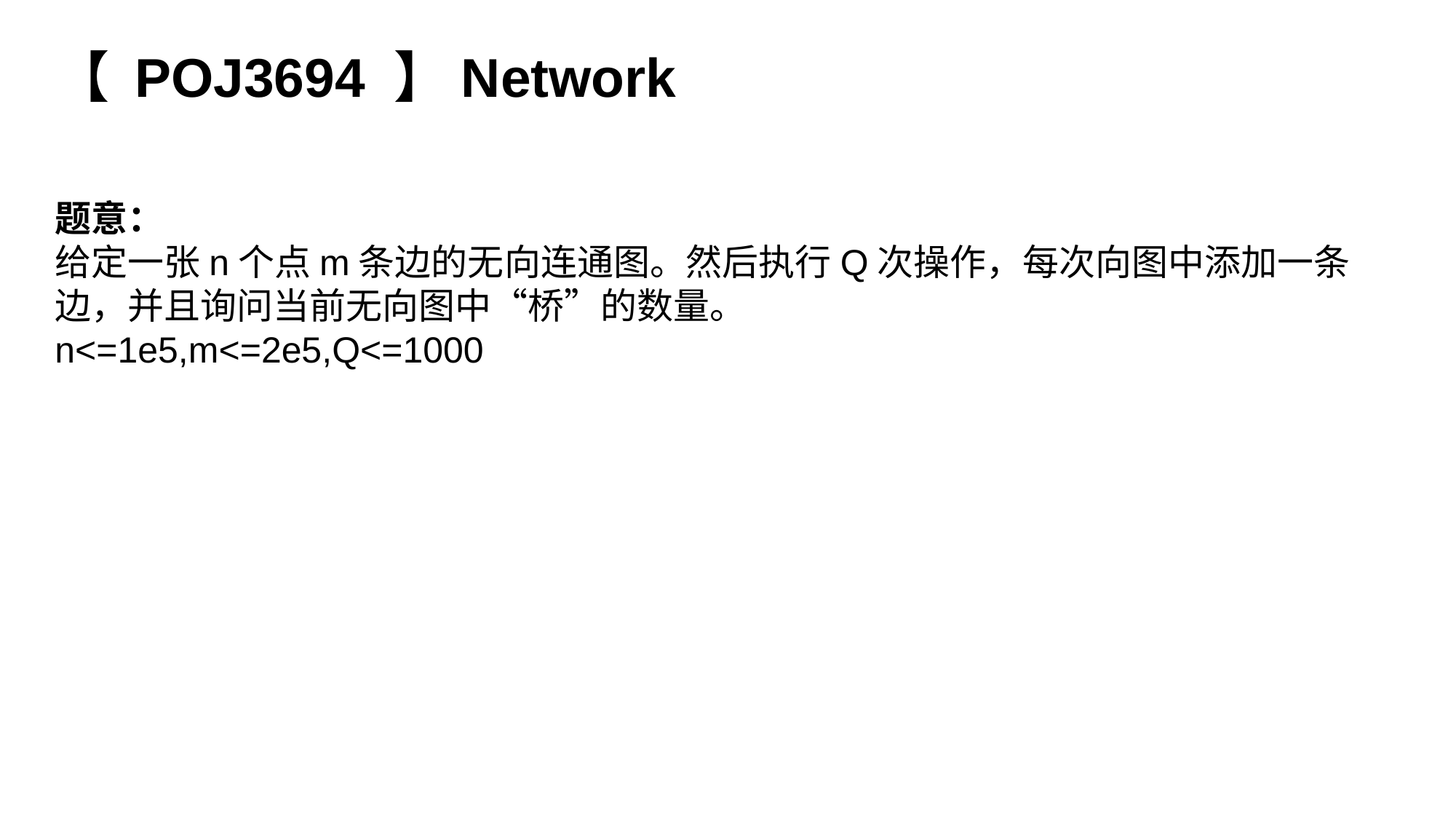

【 POJ3694 】Network

题意：
给定一张n个点m条边的无向连通图。然后执行Q次操作，每次向图中添加一条边，并且询问当前无向图中“桥”的数量。
n<=1e5,m<=2e5,Q<=1000